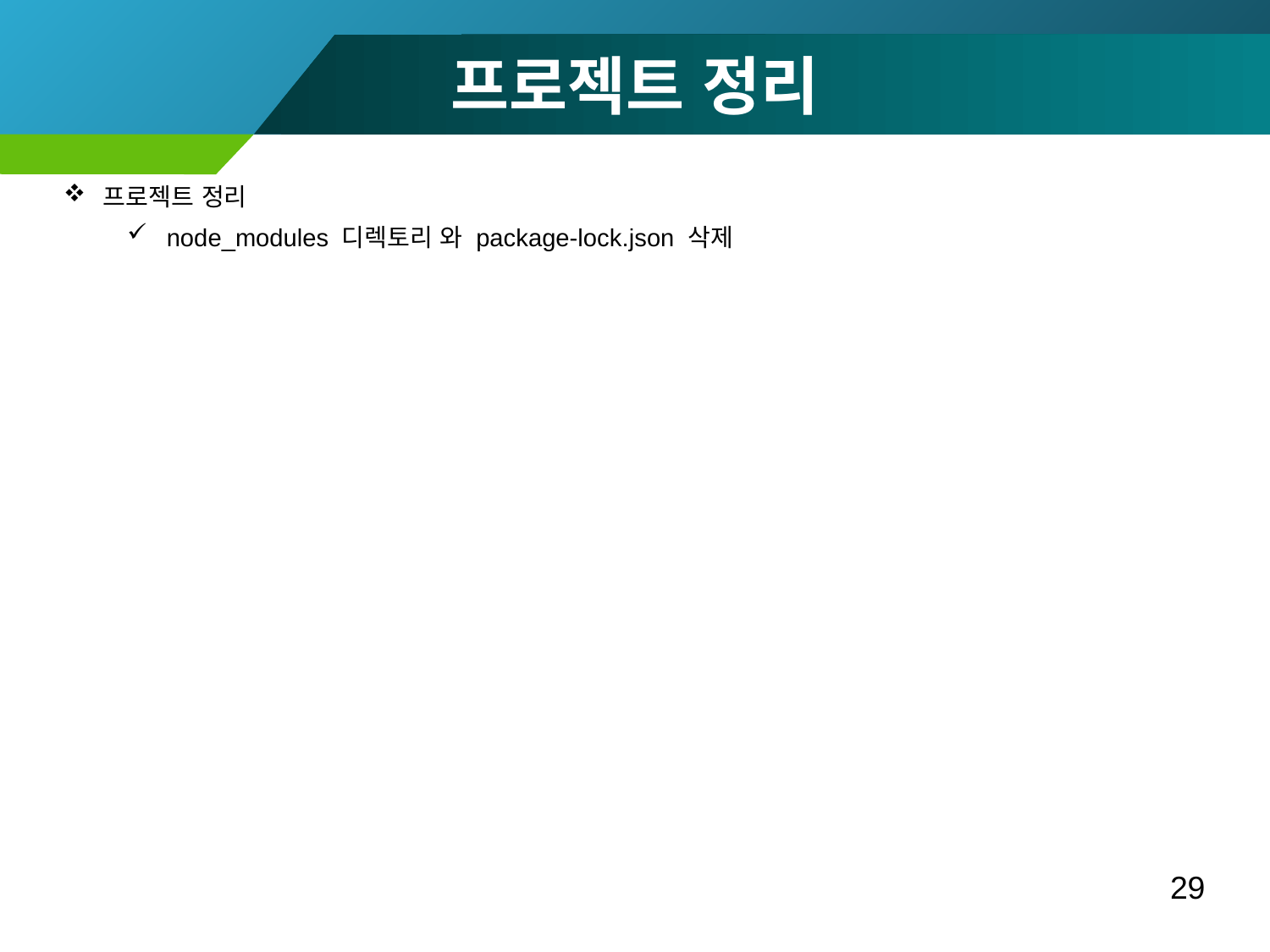

프로젝트 정리
프로젝트 정리
node_modules 디렉토리 와 package-lock.json 삭제

29